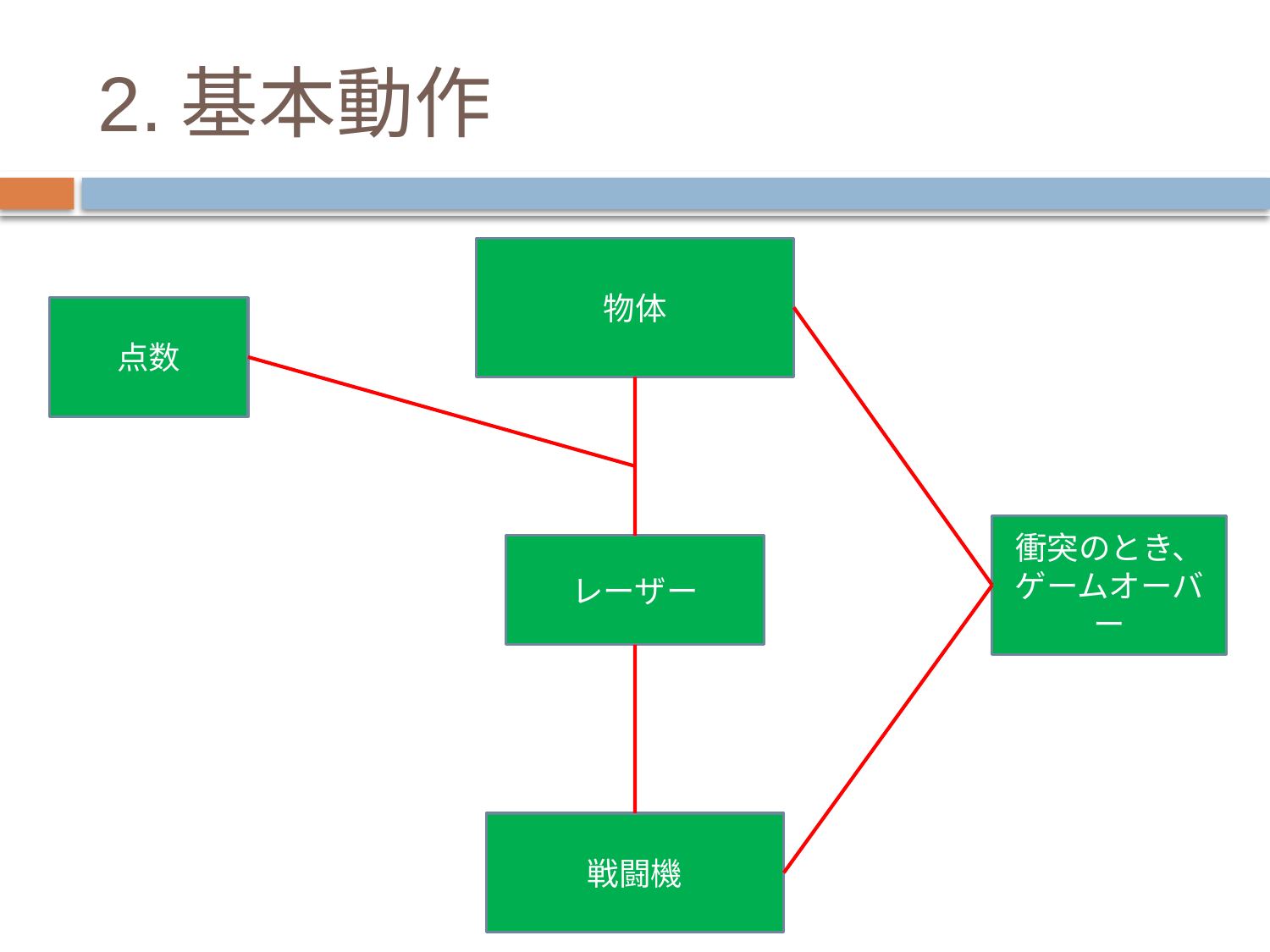

# 2.基本動作
物体
点数
衝突のとき、
ゲームオーバー
レーザー
戦闘機